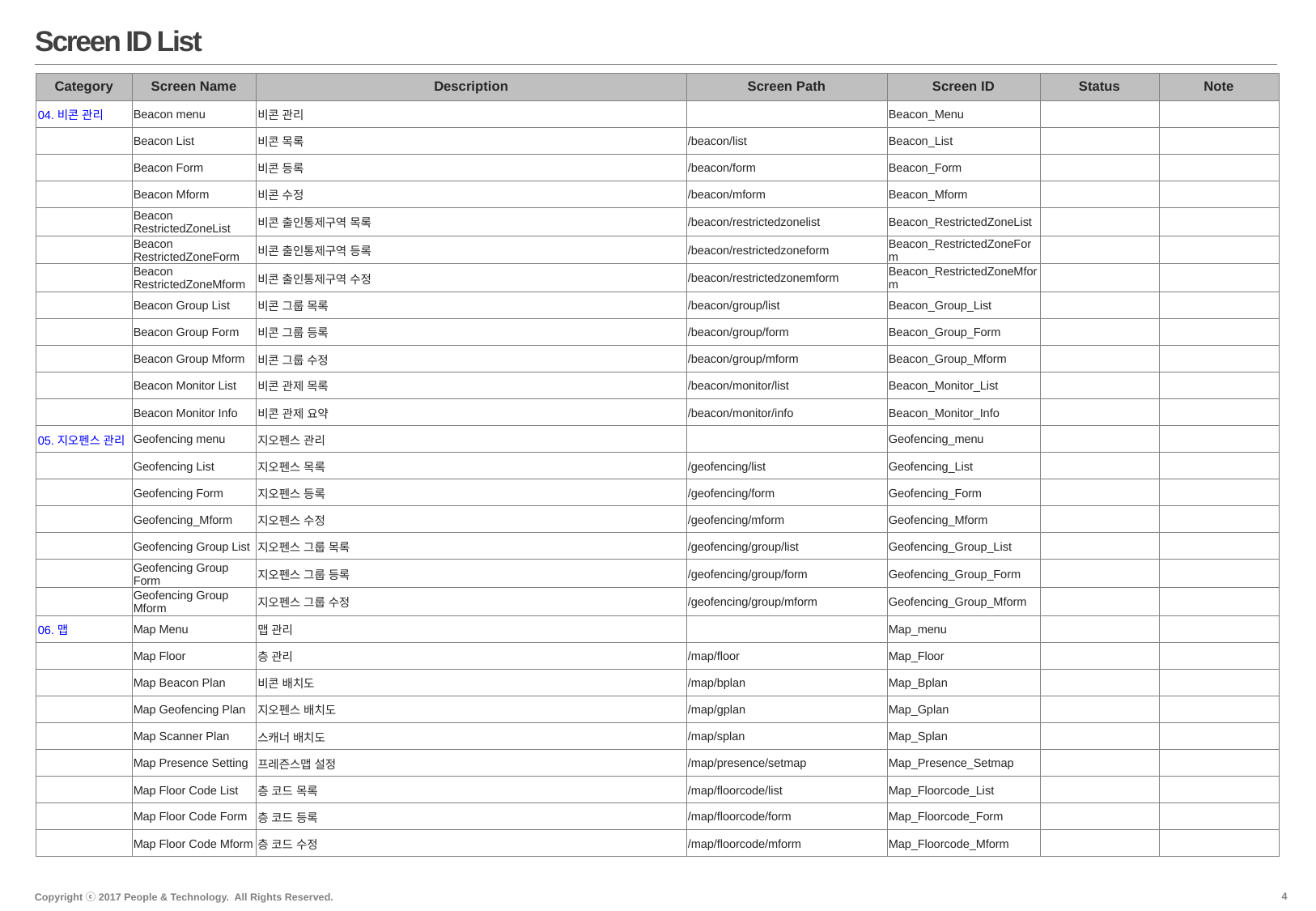

# Screen ID List
| Category | Screen Name | Description | Screen Path | Screen ID | Status | Note |
| --- | --- | --- | --- | --- | --- | --- |
| 04. 비콘 관리 | Beacon menu | 비콘 관리 |  | Beacon\_Menu |  |  |
|  | Beacon List | 비콘 목록 | /beacon/list | Beacon\_List |  |  |
|  | Beacon Form | 비콘 등록 | /beacon/form | Beacon\_Form |  |  |
|  | Beacon Mform | 비콘 수정 | /beacon/mform | Beacon\_Mform |  |  |
|  | Beacon RestrictedZoneList | 비콘 출인통제구역 목록 | /beacon/restrictedzonelist | Beacon\_RestrictedZoneList |  |  |
|  | Beacon RestrictedZoneForm | 비콘 출인통제구역 등록 | /beacon/restrictedzoneform | Beacon\_RestrictedZoneForm |  |  |
|  | Beacon RestrictedZoneMform | 비콘 출인통제구역 수정 | /beacon/restrictedzonemform | Beacon\_RestrictedZoneMform |  |  |
|  | Beacon Group List | 비콘 그룹 목록 | /beacon/group/list | Beacon\_Group\_List |  |  |
|  | Beacon Group Form | 비콘 그룹 등록 | /beacon/group/form | Beacon\_Group\_Form |  |  |
|  | Beacon Group Mform | 비콘 그룹 수정 | /beacon/group/mform | Beacon\_Group\_Mform |  |  |
|  | Beacon Monitor List | 비콘 관제 목록 | /beacon/monitor/list | Beacon\_Monitor\_List |  |  |
|  | Beacon Monitor Info | 비콘 관제 요약 | /beacon/monitor/info | Beacon\_Monitor\_Info |  |  |
| 05. 지오펜스 관리 | Geofencing menu | 지오펜스 관리 |  | Geofencing\_menu |  |  |
|  | Geofencing List | 지오펜스 목록 | /geofencing/list | Geofencing\_List |  |  |
|  | Geofencing Form | 지오펜스 등록 | /geofencing/form | Geofencing\_Form |  |  |
|  | Geofencing\_Mform | 지오펜스 수정 | /geofencing/mform | Geofencing\_Mform |  |  |
|  | Geofencing Group List | 지오펜스 그룹 목록 | /geofencing/group/list | Geofencing\_Group\_List |  |  |
|  | Geofencing Group Form | 지오펜스 그룹 등록 | /geofencing/group/form | Geofencing\_Group\_Form |  |  |
|  | Geofencing Group Mform | 지오펜스 그룹 수정 | /geofencing/group/mform | Geofencing\_Group\_Mform |  |  |
| 06. 맵 | Map Menu | 맵 관리 |  | Map\_menu |  |  |
|  | Map Floor | 층 관리 | /map/floor | Map\_Floor |  |  |
|  | Map Beacon Plan | 비콘 배치도 | /map/bplan | Map\_Bplan |  |  |
|  | Map Geofencing Plan | 지오펜스 배치도 | /map/gplan | Map\_Gplan |  |  |
|  | Map Scanner Plan | 스캐너 배치도 | /map/splan | Map\_Splan |  |  |
|  | Map Presence Setting | 프레즌스맵 설정 | /map/presence/setmap | Map\_Presence\_Setmap |  |  |
|  | Map Floor Code List | 층 코드 목록 | /map/floorcode/list | Map\_Floorcode\_List |  |  |
|  | Map Floor Code Form | 층 코드 등록 | /map/floorcode/form | Map\_Floorcode\_Form |  |  |
|  | Map Floor Code Mform | 층 코드 수정 | /map/floorcode/mform | Map\_Floorcode\_Mform |  |  |